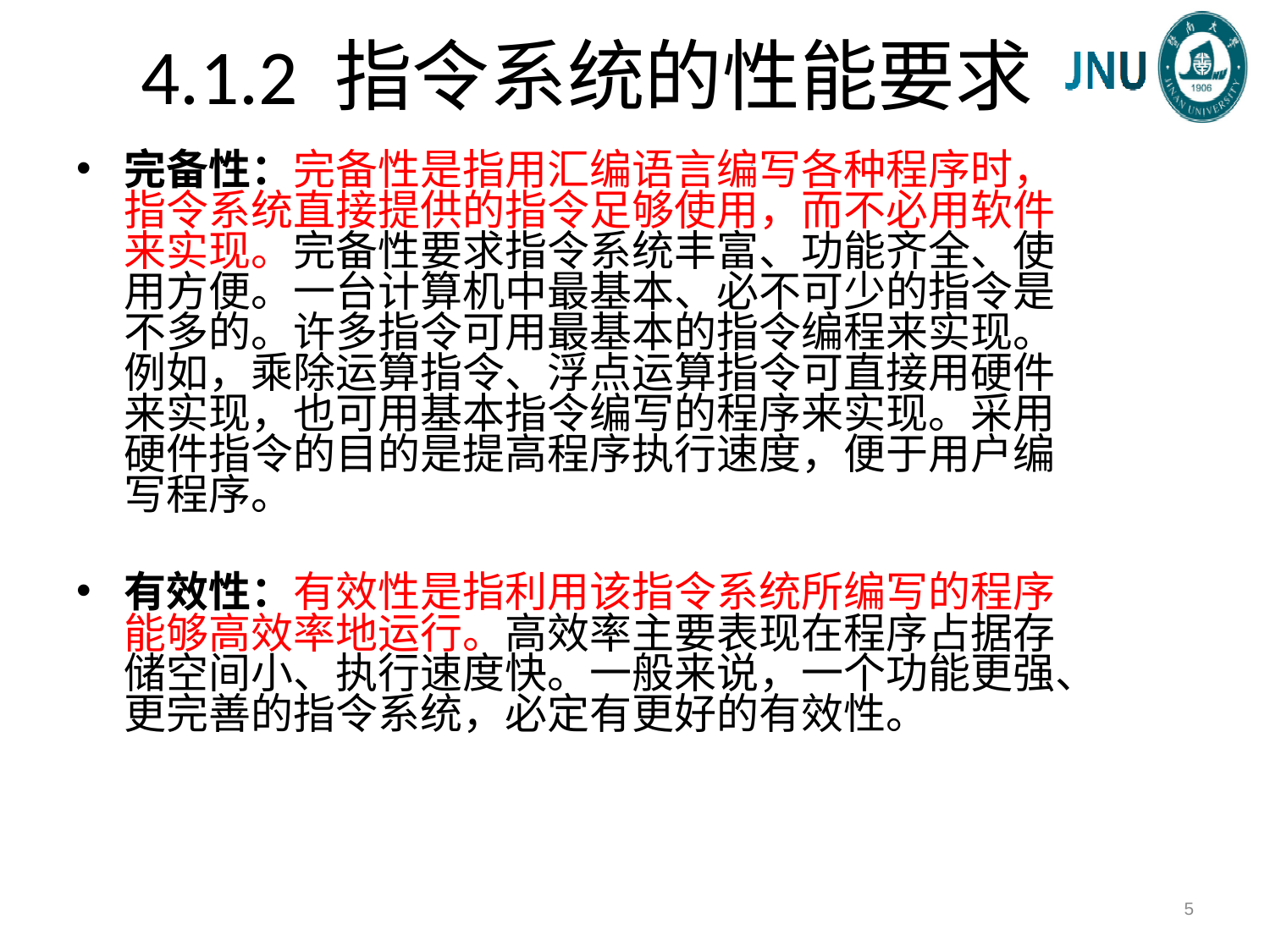

# 4.1.2 指令系统的性能要求
完备性：完备性是指用汇编语言编写各种程序时，指令系统直接提供的指令足够使用，而不必用软件来实现。完备性要求指令系统丰富、功能齐全、使用方便。一台计算机中最基本、必不可少的指令是不多的。许多指令可用最基本的指令编程来实现。例如，乘除运算指令、浮点运算指令可直接用硬件来实现，也可用基本指令编写的程序来实现。采用硬件指令的目的是提高程序执行速度，便于用户编写程序。

有效性：有效性是指利用该指令系统所编写的程序能够高效率地运行。高效率主要表现在程序占据存储空间小、执行速度快。一般来说，一个功能更强、更完善的指令系统，必定有更好的有效性。
5